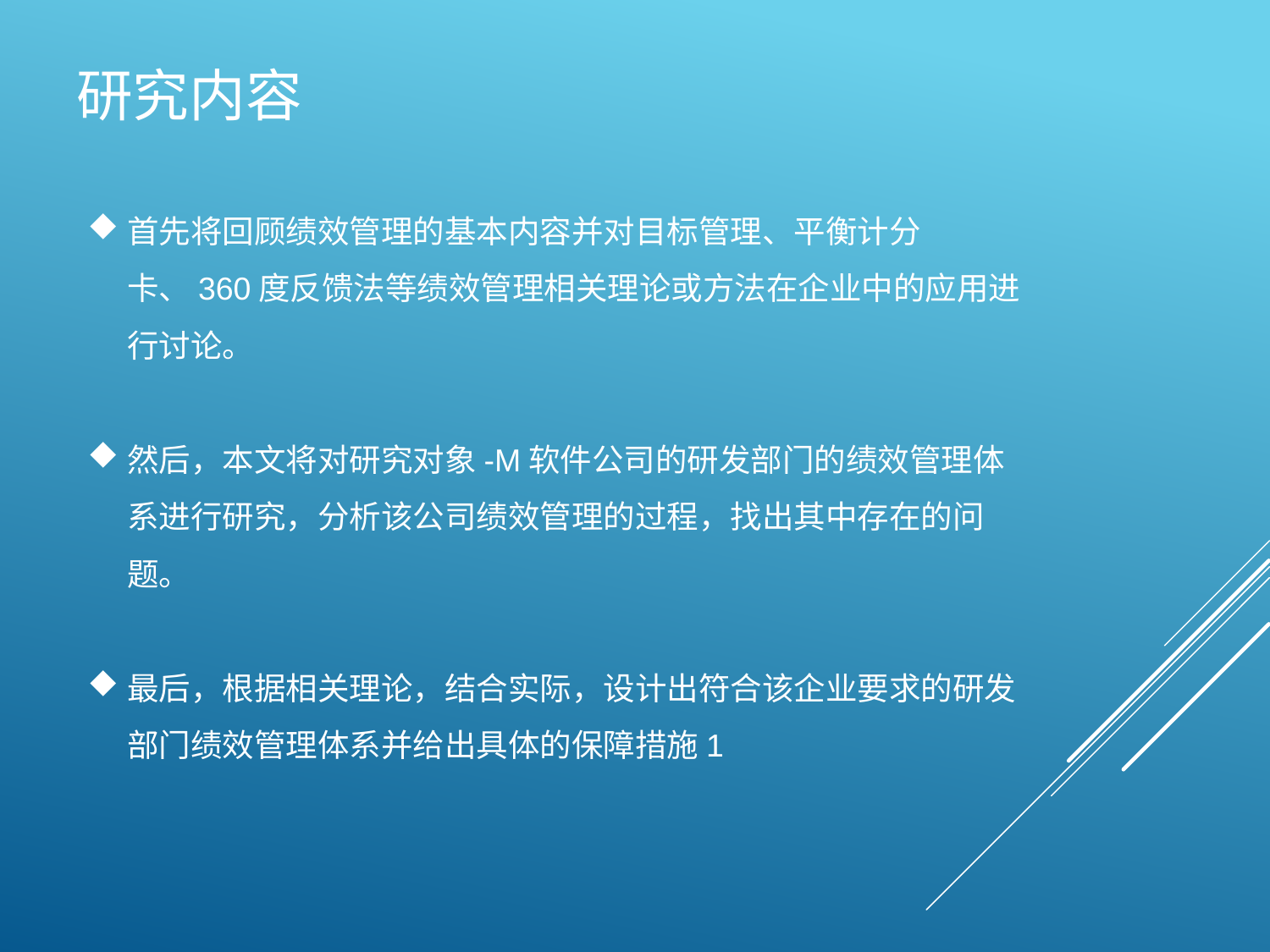

# 研究内容
首先将回顾绩效管理的基本内容并对目标管理、平衡计分卡、360度反馈法等绩效管理相关理论或方法在企业中的应用进行讨论。

然后，本文将对研究对象-M软件公司的研发部门的绩效管理体系进行研究，分析该公司绩效管理的过程，找出其中存在的问题。

最后，根据相关理论，结合实际，设计出符合该企业要求的研发部门绩效管理体系并给出具体的保障措施1